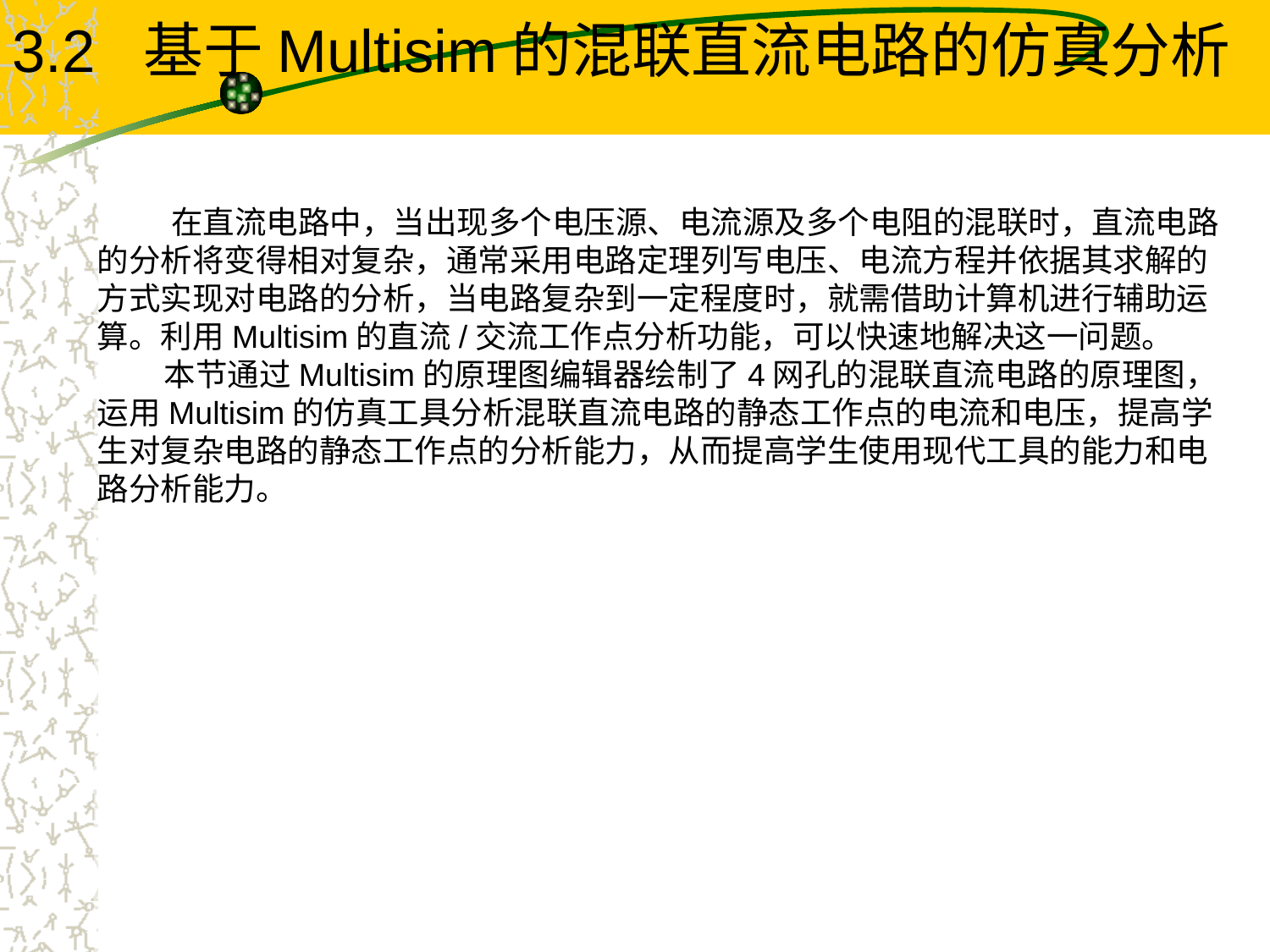

3.2  基于Multisim的混联直流电路的仿真分析
    在直流电路中，当出现多个电压源、电流源及多个电阻的混联时，直流电路的分析将变得相对复杂，通常采用电路定理列写电压、电流方程并依据其求解的方式实现对电路的分析，当电路复杂到一定程度时，就需借助计算机进行辅助运算。利用Multisim的直流/交流工作点分析功能，可以快速地解决这一问题。
   本节通过Multisim的原理图编辑器绘制了4网孔的混联直流电路的原理图，运用Multisim的仿真工具分析混联直流电路的静态工作点的电流和电压，提高学生对复杂电路的静态工作点的分析能力，从而提高学生使用现代工具的能力和电路分析能力。